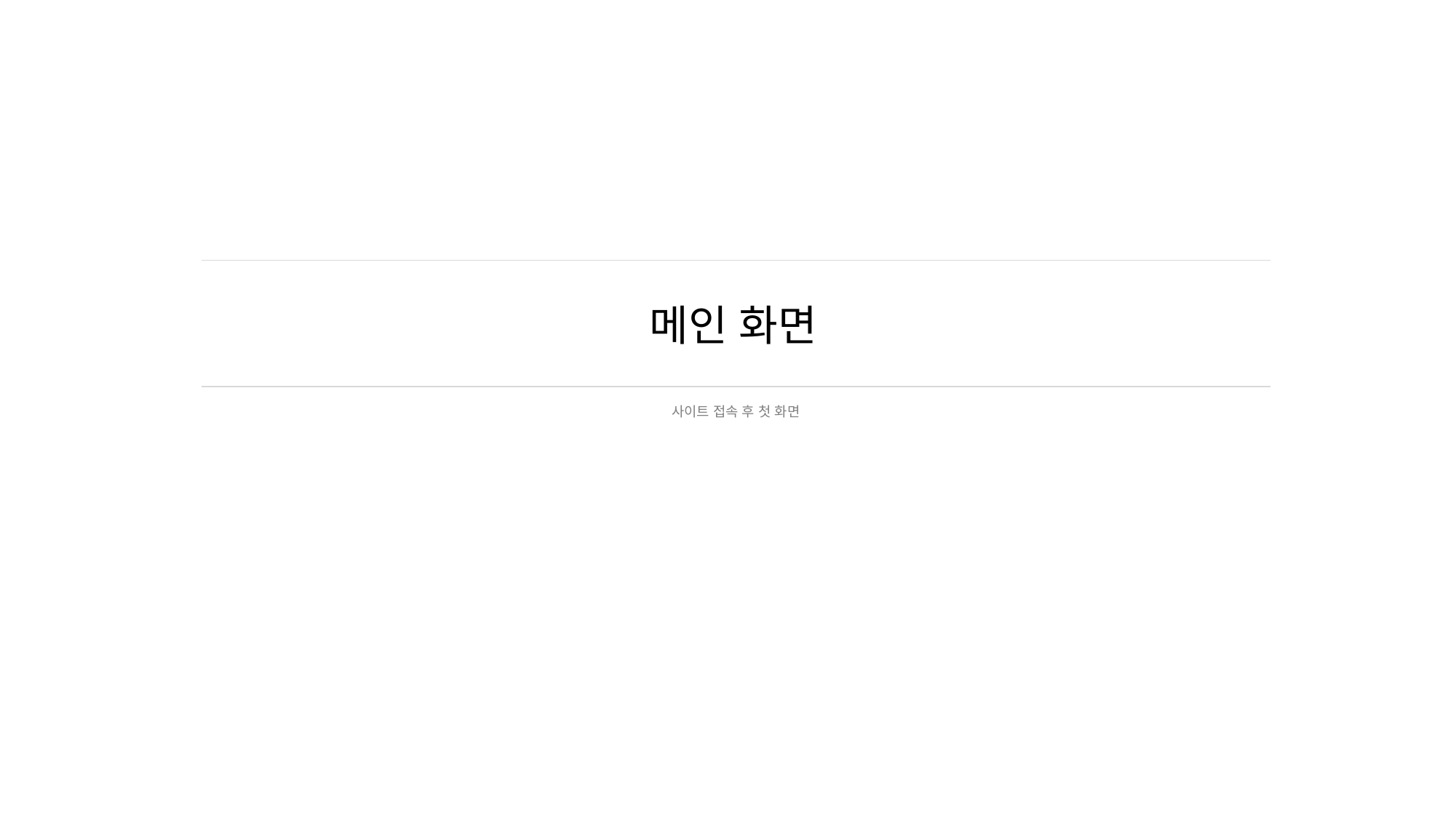

# 메인 화면
사이트 접속 후 첫 화면